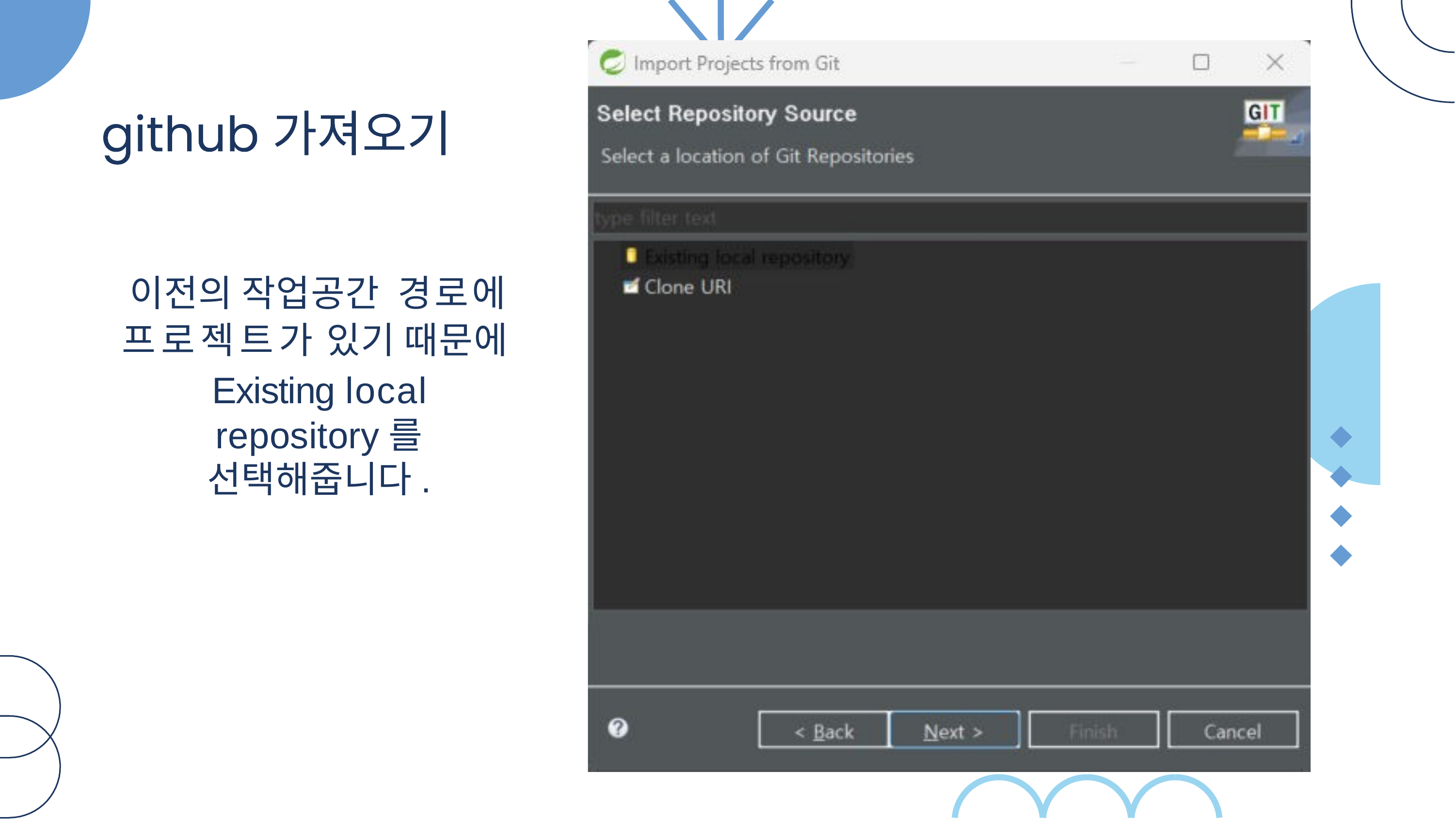

# 이전의 작업공간  경로에 프로젝트가 있기 때문에
Existing local
repository를 선택해줍니다.